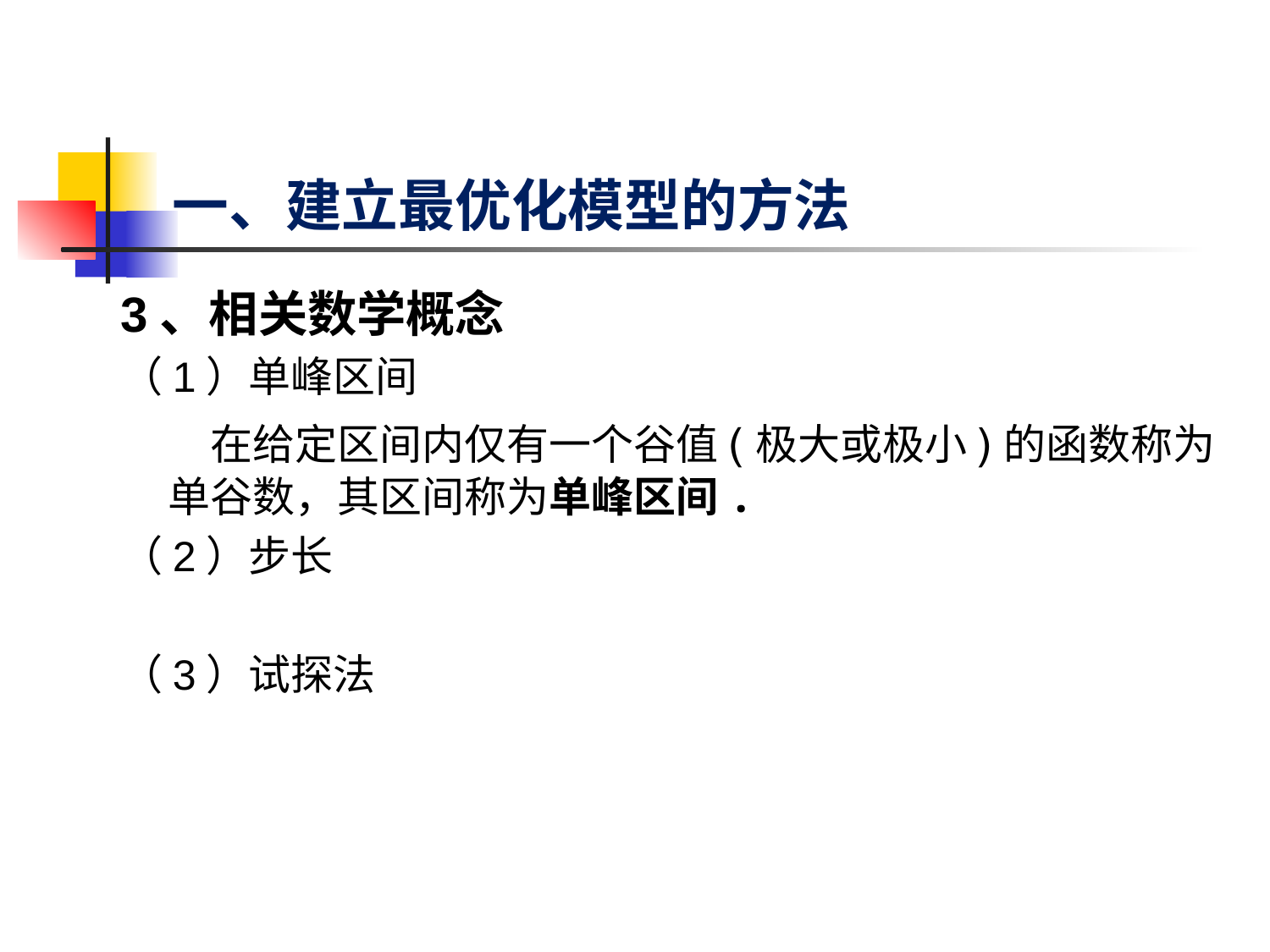

# 一、建立最优化模型的方法
3、相关数学概念
（1）单峰区间
       在给定区间内仅有一个谷值(极大或极小)的函数称为单谷数，其区间称为单峰区间.
（2）步长

（3）试探法